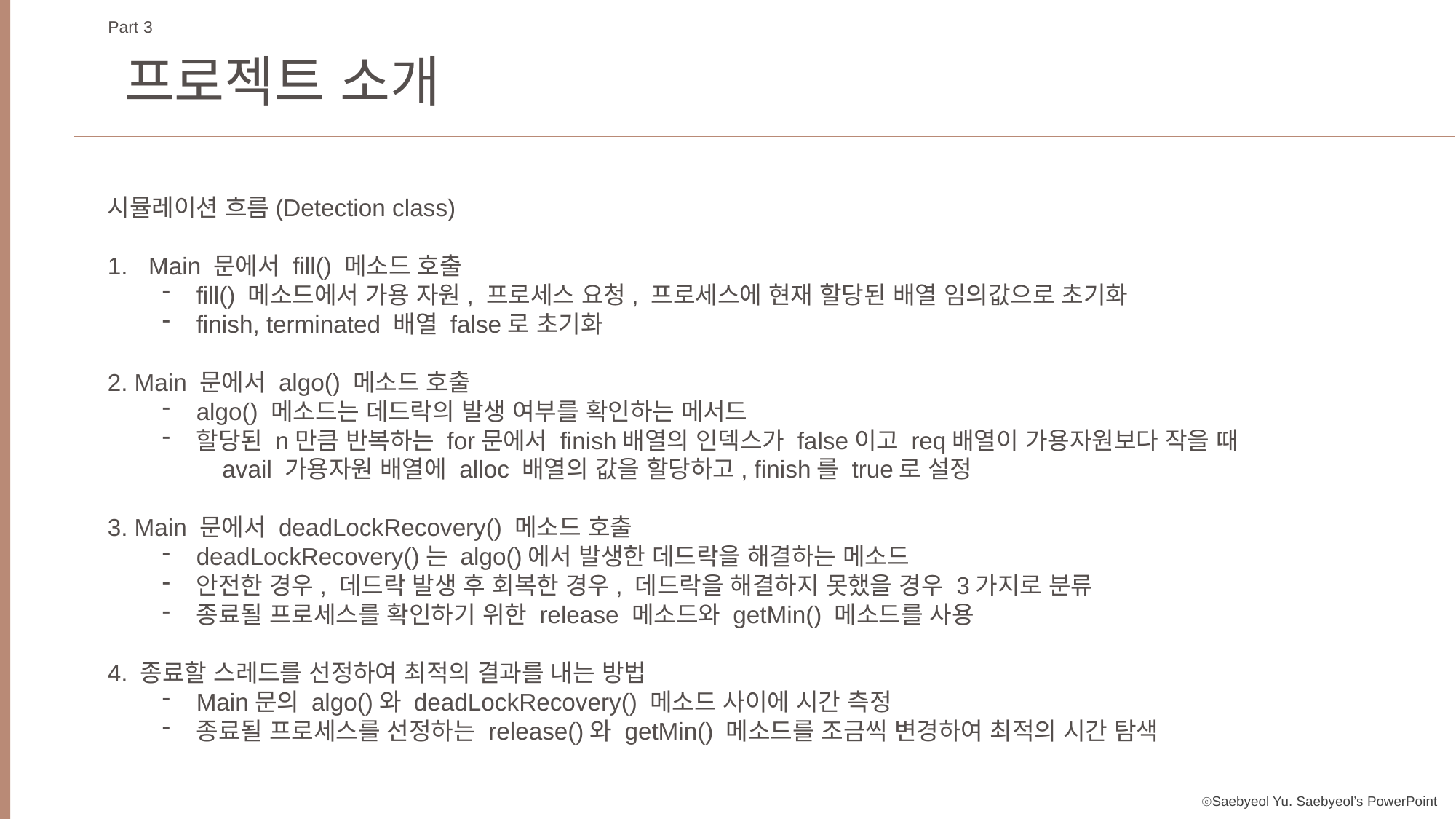

Part 3
프로젝트 소개
시뮬레이션 흐름(Detection class)

Main 문에서 fill() 메소드 호출
fill() 메소드에서 가용 자원, 프로세스 요청, 프로세스에 현재 할당된 배열 임의값으로 초기화
finish, terminated 배열 false로 초기화

2. Main 문에서 algo() 메소드 호출
algo() 메소드는 데드락의 발생 여부를 확인하는 메서드
할당된 n만큼 반복하는 for문에서 finish배열의 인덱스가 false이고 req배열이 가용자원보다 작을 때                              avail 가용자원 배열에 alloc 배열의 값을 할당하고, finish를 true로 설정

3. Main 문에서 deadLockRecovery() 메소드 호출
deadLockRecovery()는 algo()에서 발생한 데드락을 해결하는 메소드
안전한 경우, 데드락 발생 후 회복한 경우, 데드락을 해결하지 못했을 경우 3가지로 분류
종료될 프로세스를 확인하기 위한 release 메소드와 getMin() 메소드를 사용

4. 종료할 스레드를 선정하여 최적의 결과를 내는 방법
Main문의 algo()와 deadLockRecovery() 메소드 사이에 시간 측정
종료될 프로세스를 선정하는 release()와 getMin() 메소드를 조금씩 변경하여 최적의 시간 탐색